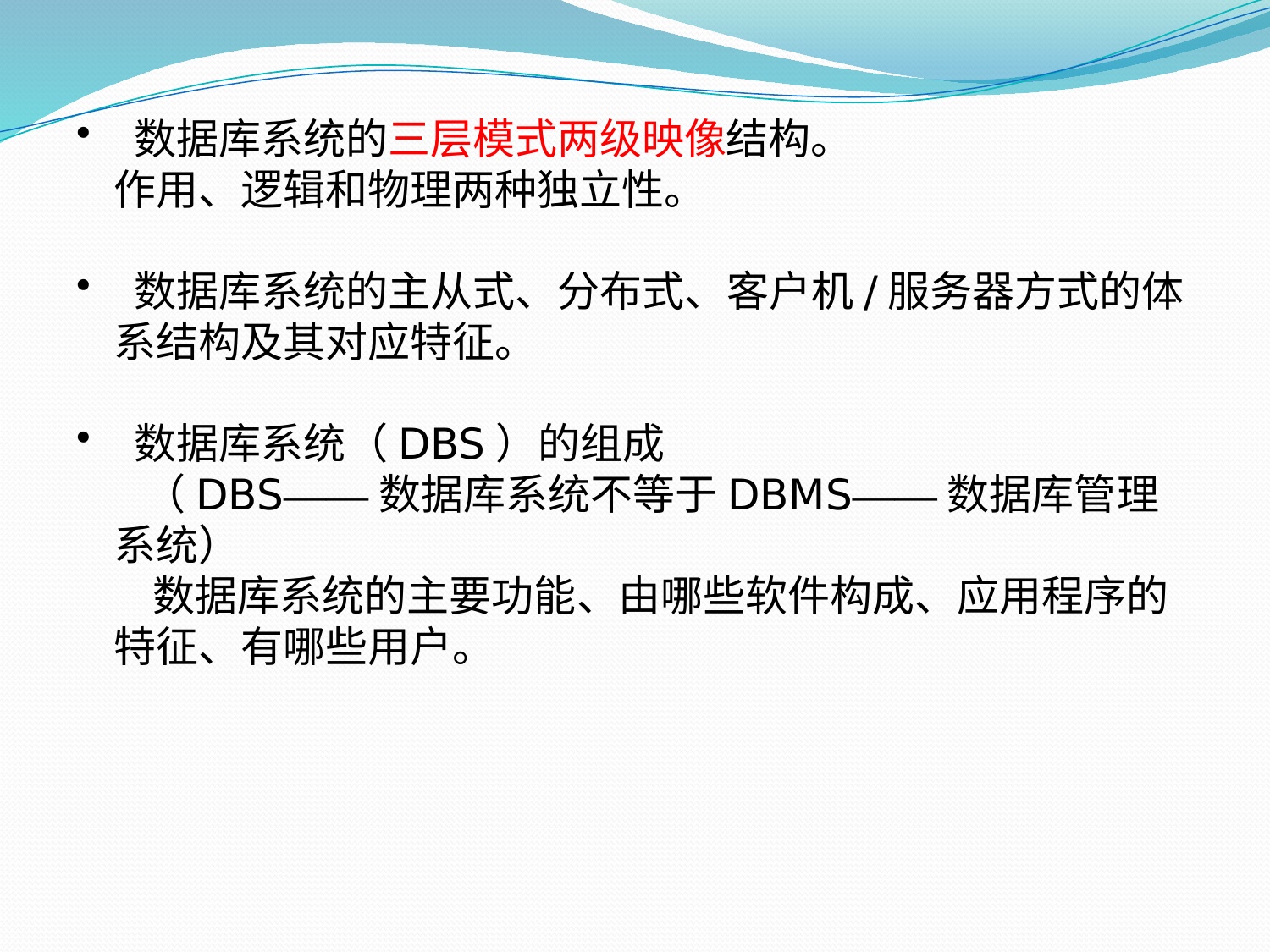

数据库系统的三层模式两级映像结构。
	作用、逻辑和物理两种独立性。

 数据库系统的主从式、分布式、客户机/服务器方式的体系结构及其对应特征。

 数据库系统（DBS）的组成
      （DBS——数据库系统不等于DBMS——数据库管理系统）
       数据库系统的主要功能、由哪些软件构成、应用程序的特征、有哪些用户。
10